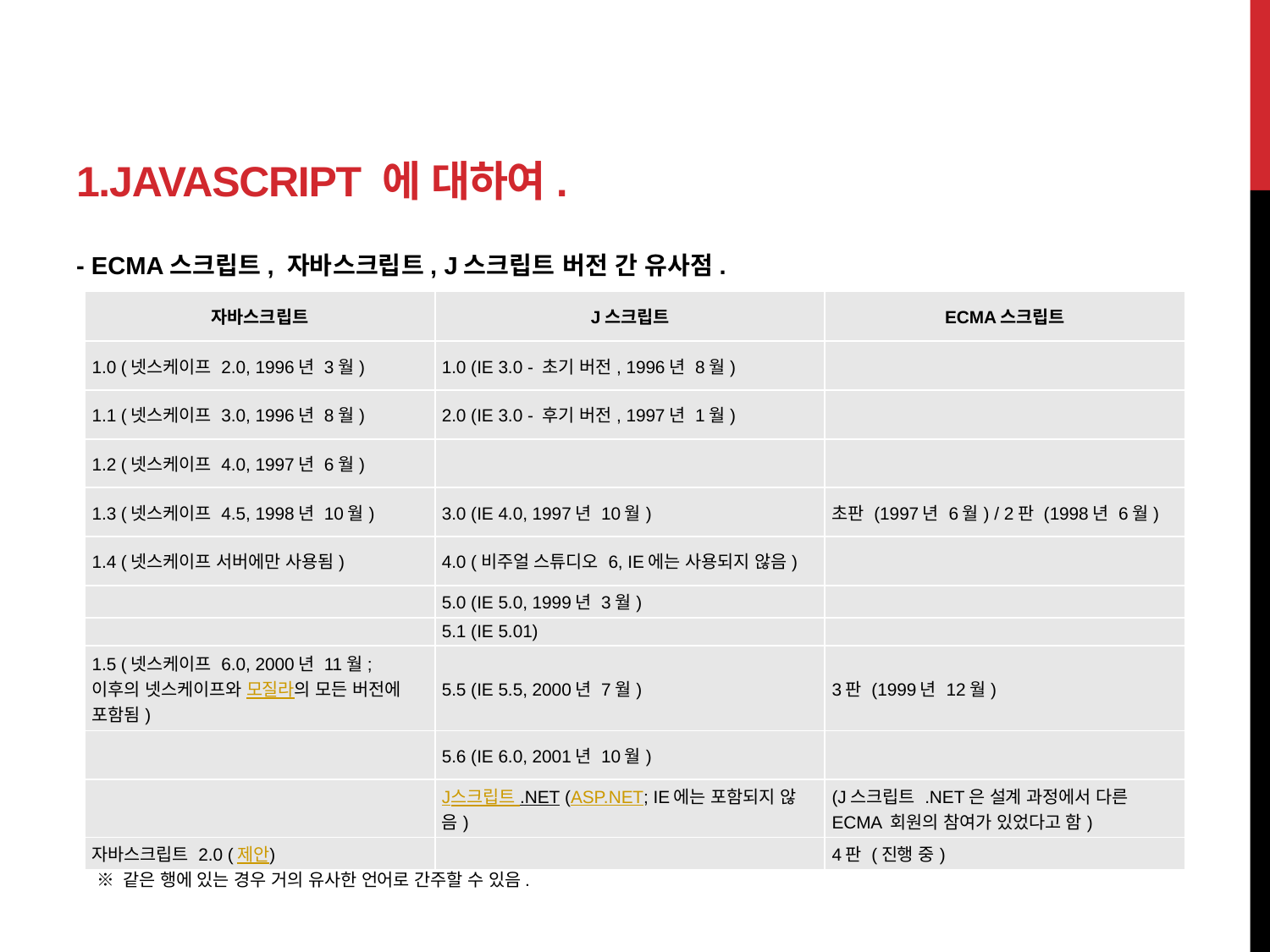

# 1.JavaScript 에 대하여.
- ECMA스크립트, 자바스크립트, J스크립트 버전 간 유사점.
| 자바스크립트 | J스크립트 | ECMA스크립트 |
| --- | --- | --- |
| 1.0 (넷스케이프 2.0, 1996년 3월) | 1.0 (IE 3.0 - 초기 버전, 1996년 8월) |  |
| 1.1 (넷스케이프 3.0, 1996년 8월) | 2.0 (IE 3.0 - 후기 버전, 1997년 1월) |  |
| 1.2 (넷스케이프 4.0, 1997년 6월) |  |  |
| 1.3 (넷스케이프 4.5, 1998년 10월) | 3.0 (IE 4.0, 1997년 10월) | 초판 (1997년 6월) / 2판 (1998년 6월) |
| 1.4 (넷스케이프 서버에만 사용됨) | 4.0 (비주얼 스튜디오 6, IE에는 사용되지 않음) |  |
|  | 5.0 (IE 5.0, 1999년 3월) |  |
|  | 5.1 (IE 5.01) |  |
| 1.5 (넷스케이프 6.0, 2000년 11월; 이후의 넷스케이프와 모질라의 모든 버전에 포함됨) | 5.5 (IE 5.5, 2000년 7월) | 3판 (1999년 12월) |
|  | 5.6 (IE 6.0, 2001년 10월) |  |
|  | J스크립트 .NET (ASP.NET; IE에는 포함되지 않음) | (J스크립트 .NET은 설계 과정에서 다른 ECMA 회원의 참여가 있었다고 함) |
| 자바스크립트 2.0 (제안) |  | 4판 (진행 중) |
※ 같은 행에 있는 경우 거의 유사한 언어로 간주할 수 있음.